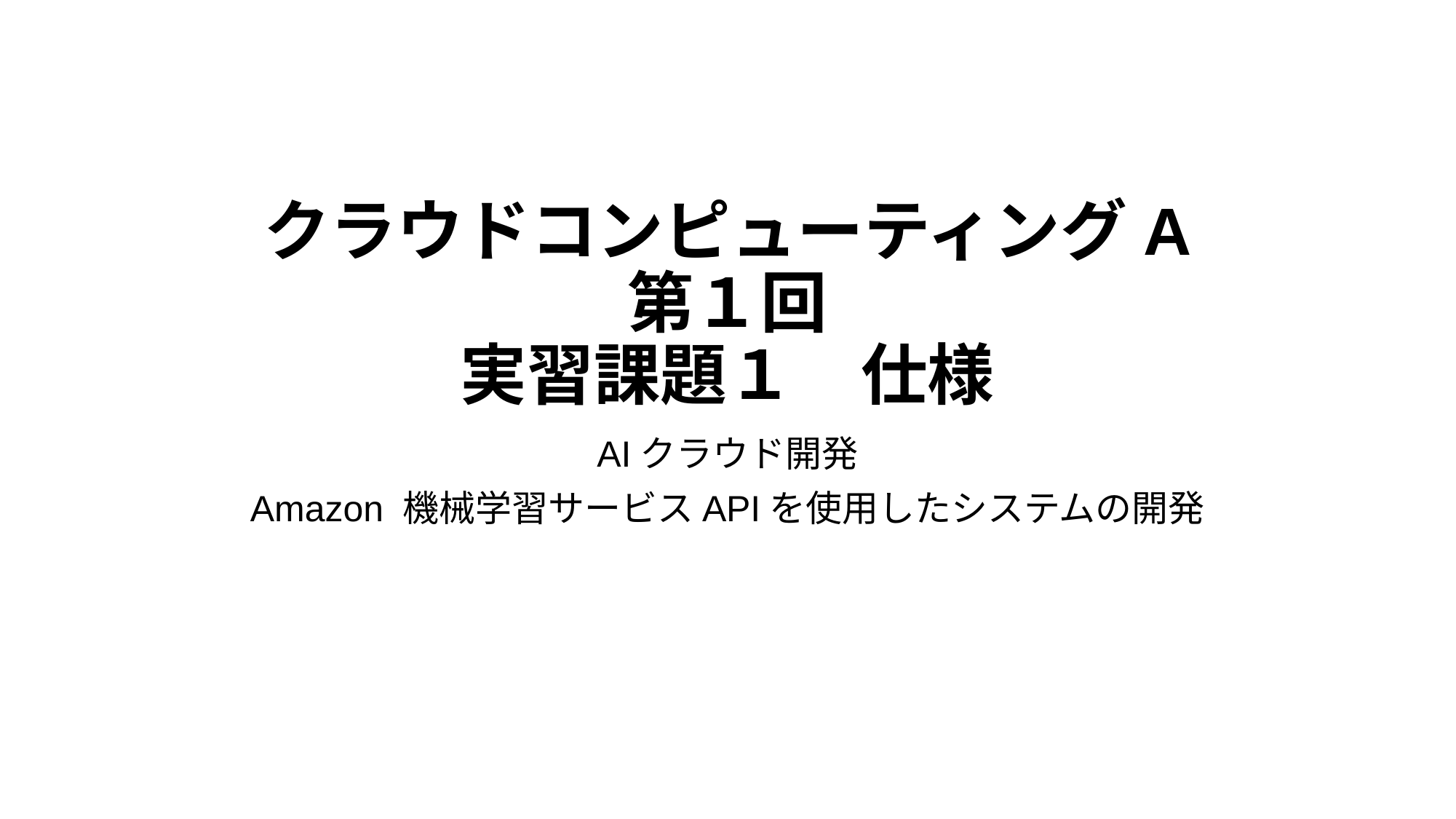

# クラウドコンピューティングA 第１回 実習課題１　仕様
AIクラウド開発
Amazon 機械学習サービスAPIを使用したシステムの開発